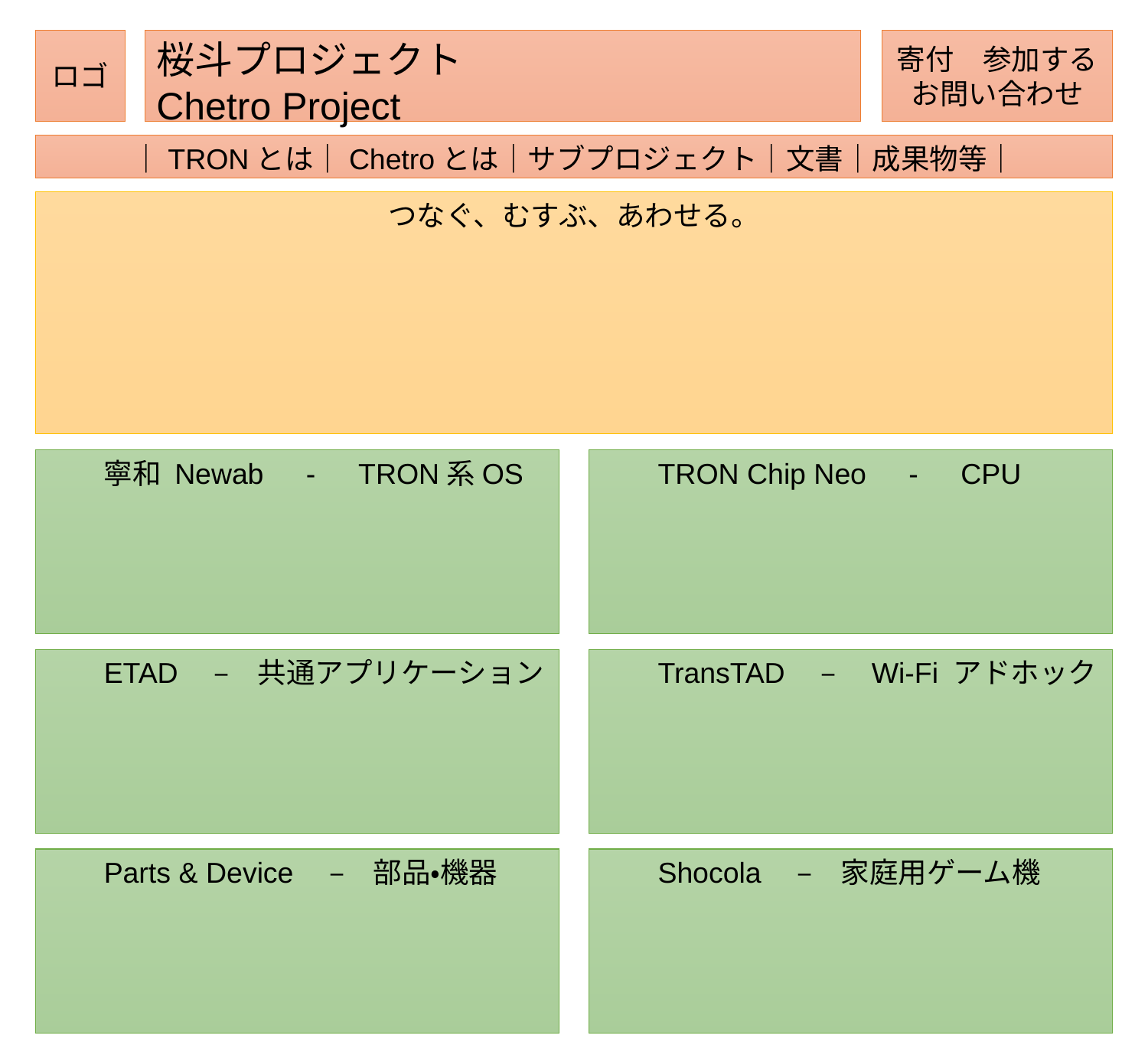

寄付　参加する
お問い合わせ
ロゴ
桜斗プロジェクト
Chetro Project
｜TRONとは｜Chetroとは｜サブプロジェクト｜文書｜成果物等｜
つなぐ、むすぶ、あわせる。
寧和 Newab　-　TRON系OS
TRON Chip Neo　-　CPU
ETAD　–　共通アプリケーション
TransTAD　–　Wi-Fi アドホック
Parts & Device　–　部品・機器
Shocola　–　家庭用ゲーム機